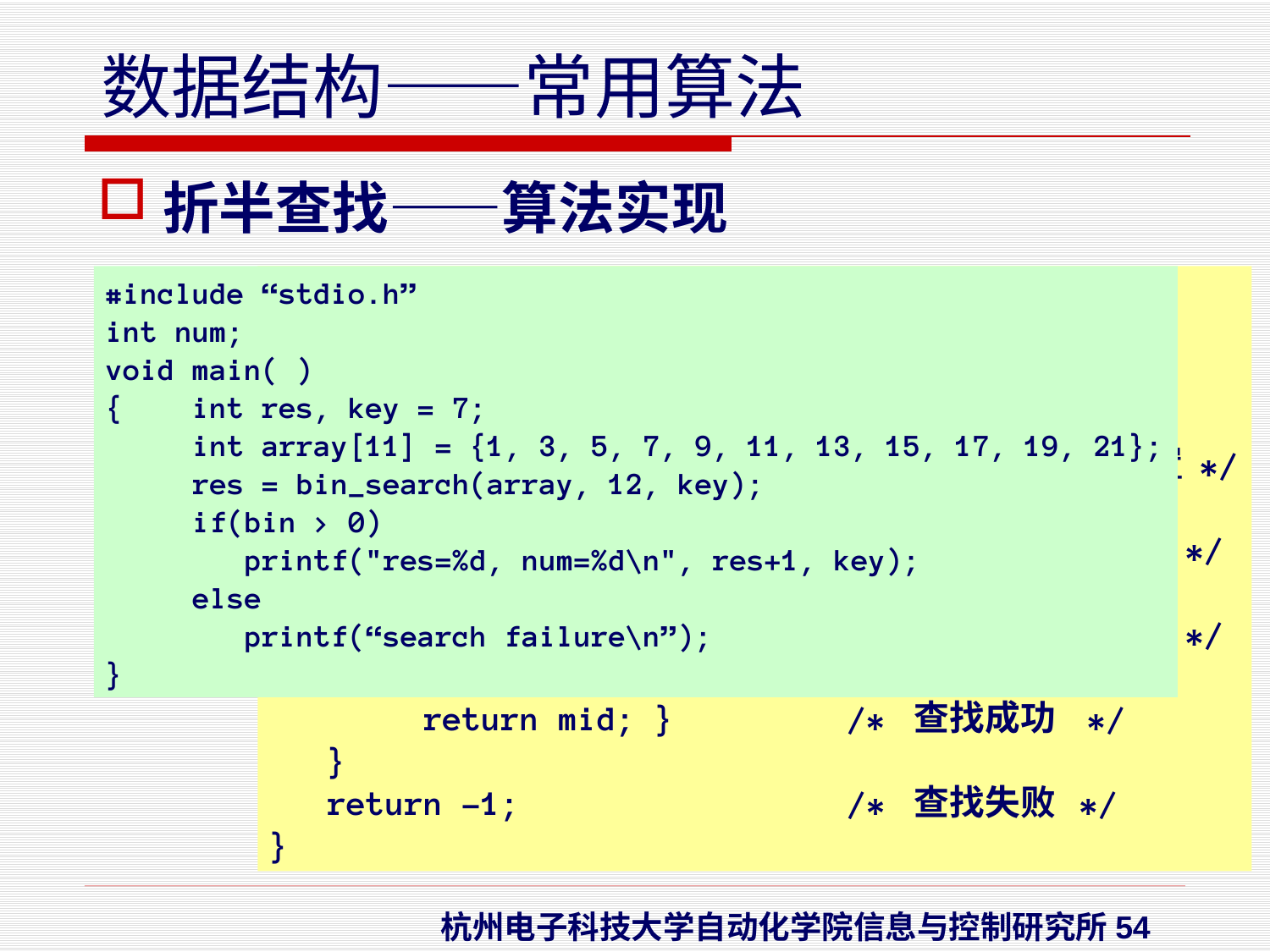

折半查找——算法实现

#include “stdio.h”
int num;
void main( )
{    int res, key = 7;
     int array[11] = {1, 3, 5, 7, 9, 11, 13, 15, 17, 19, 21};
     res = bin_search(array, 12, key);
     if(bin > 0)
        printf("res=%d, num=%d\n", res+1, key);
     else
        printf(“search failure\n”);
}
int bin_search(int *item, int n, int key)
{  int left, right, mid;
   left=0; right = n-1;
   while ( left ≤ right ) {
      mid = ( left + right )/2 ; /* 计算中点位置 */
      if ( key < item[mid])
        right = mid - 1;      /* 待查区间在左部  */
      else if (key > item[mid])
        left = mid + 1;       /* 待查区间在右部  */
      else { printf(“Successful search\n”);
        return mid; }         /* 查找成功   */
   }
   return -1;                 /* 查找失败  */
}